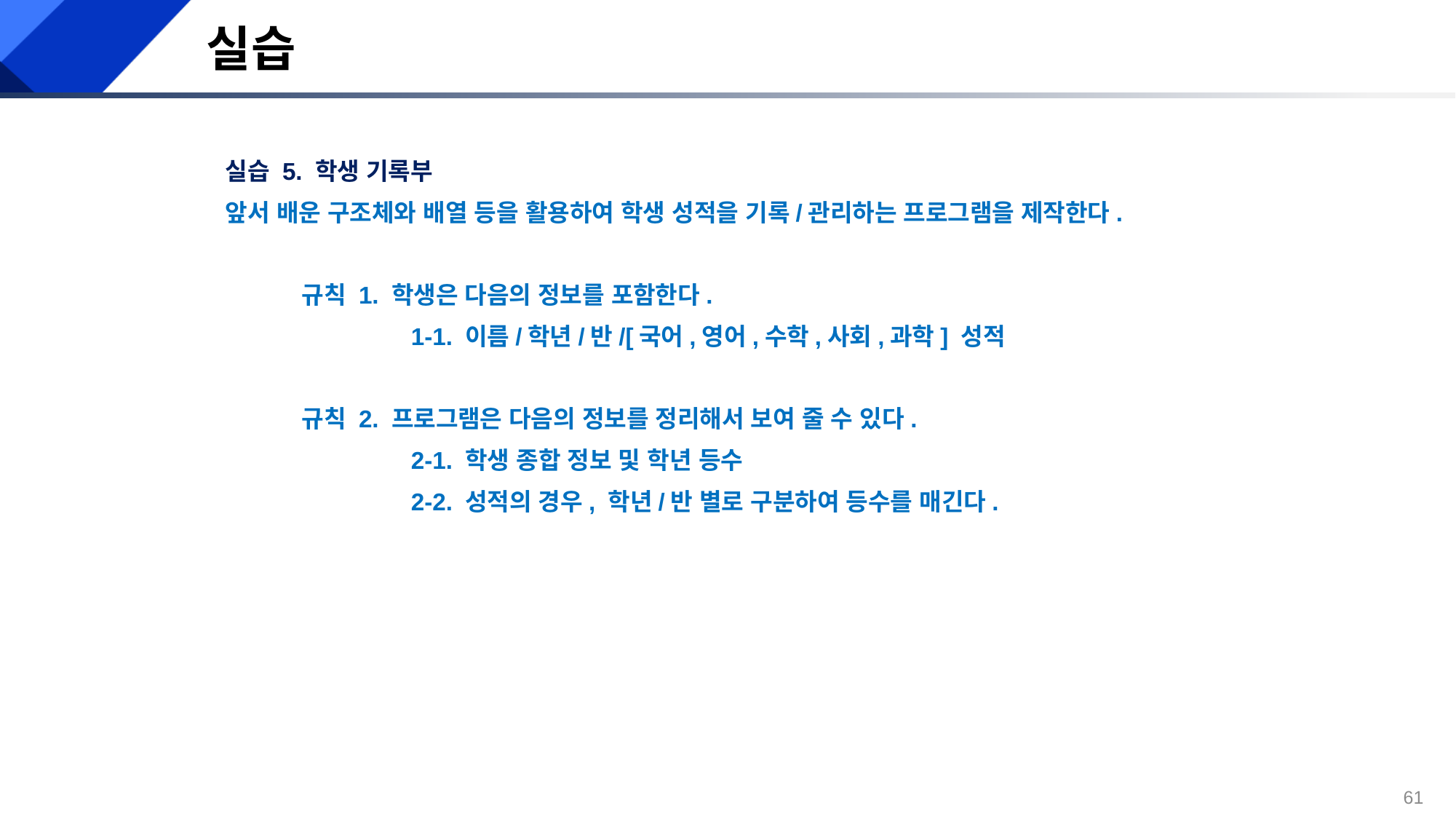

# 실습
    실습 5. 학생 기록부
    앞서 배운 구조체와 배열 등을 활용하여 학생 성적을 기록/관리하는 프로그램을 제작한다.

	규칙 1. 학생은 다음의 정보를 포함한다.
		1-1. 이름/학년/반/[국어,영어,수학,사회,과학] 성적

	규칙 2. 프로그램은 다음의 정보를 정리해서 보여 줄 수 있다.
		2-1. 학생 종합 정보 및 학년 등수
		2-2. 성적의 경우, 학년/반 별로 구분하여 등수를 매긴다.
61